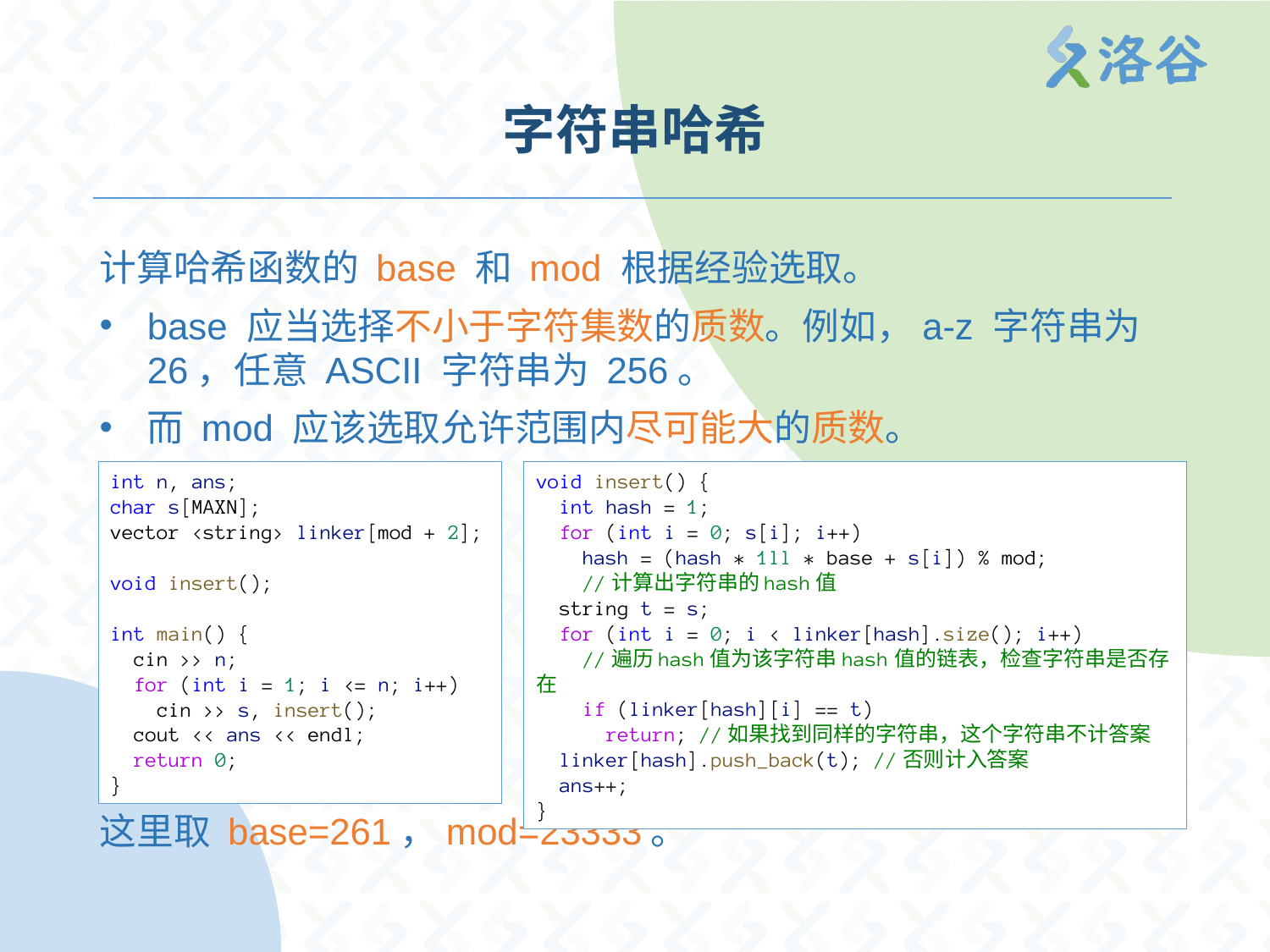

# 字符串哈希
计算哈希函数的 base 和 mod 根据经验选取。
base 应当选择不小于字符集数的质数。例如，a-z 字符串为 26，任意 ASCII 字符串为 256。
而 mod 应该选取允许范围内尽可能大的质数。

这里取 base=261，mod=23333。

int n, ans;
char s[MAXN];
vector <string> linker[mod + 2];

void insert();
int main() {
  cin >> n;
  for (int i = 1; i <= n; i++)
    cin >> s, insert();
  cout << ans << endl;
  return 0;
}
void insert() {
  int hash = 1;
  for (int i = 0; s[i]; i++)
    hash = (hash * 1ll * base + s[i]) % mod;
    //计算出字符串的hash值
  string t = s;
  for (int i = 0; i < linker[hash].size(); i++)
    //遍历hash值为该字符串hash值的链表，检查字符串是否存在
    if (linker[hash][i] == t)
      return; //如果找到同样的字符串，这个字符串不计答案
  linker[hash].push_back(t); //否则计入答案
  ans++;
}